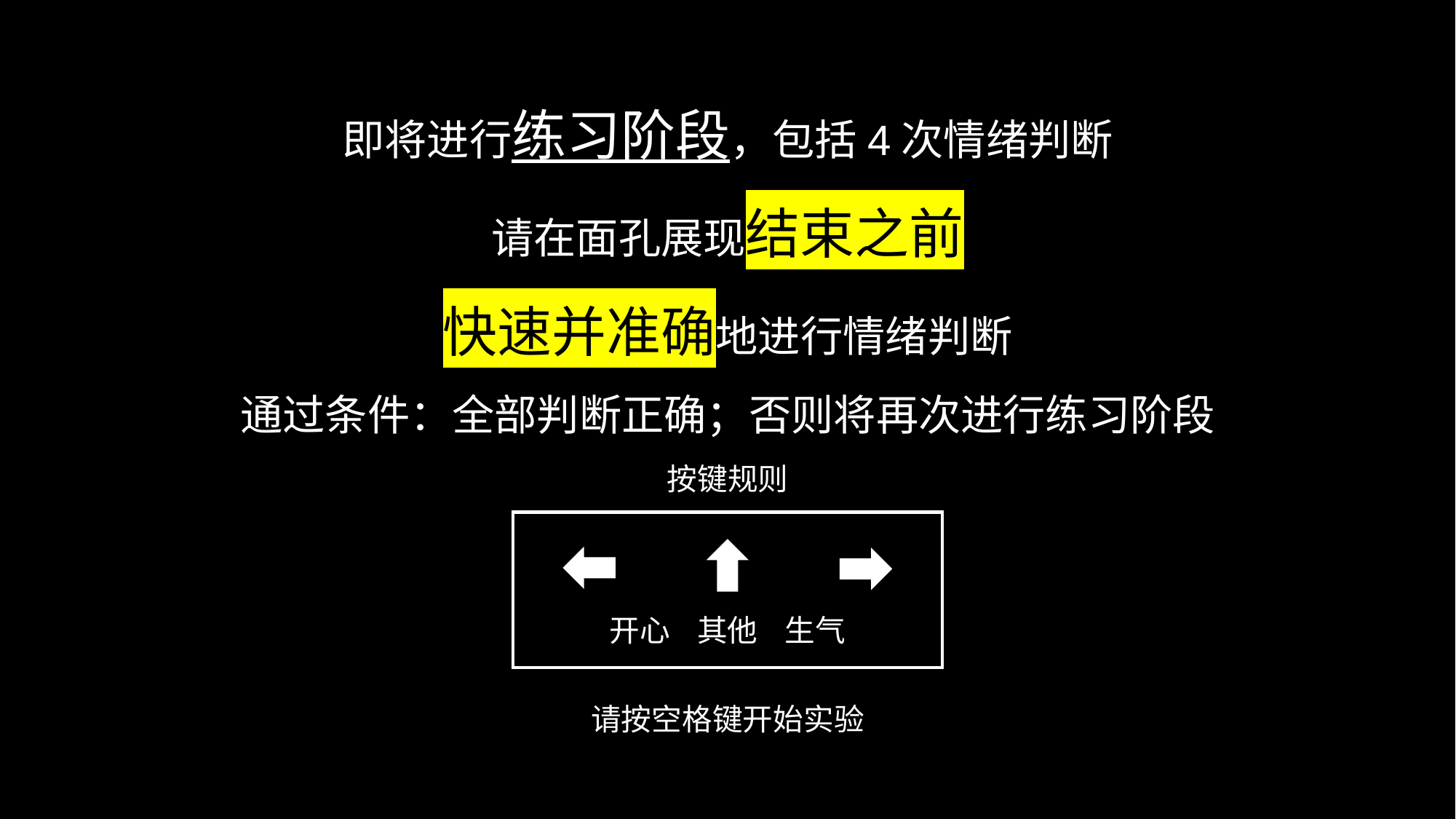

即将进行练习阶段，包括4次情绪判断
请在面孔展现结束之前
快速并准确地进行情绪判断
通过条件：全部判断正确；否则将再次进行练习阶段

按键规则

开心    其他    生气
请按空格键开始实验